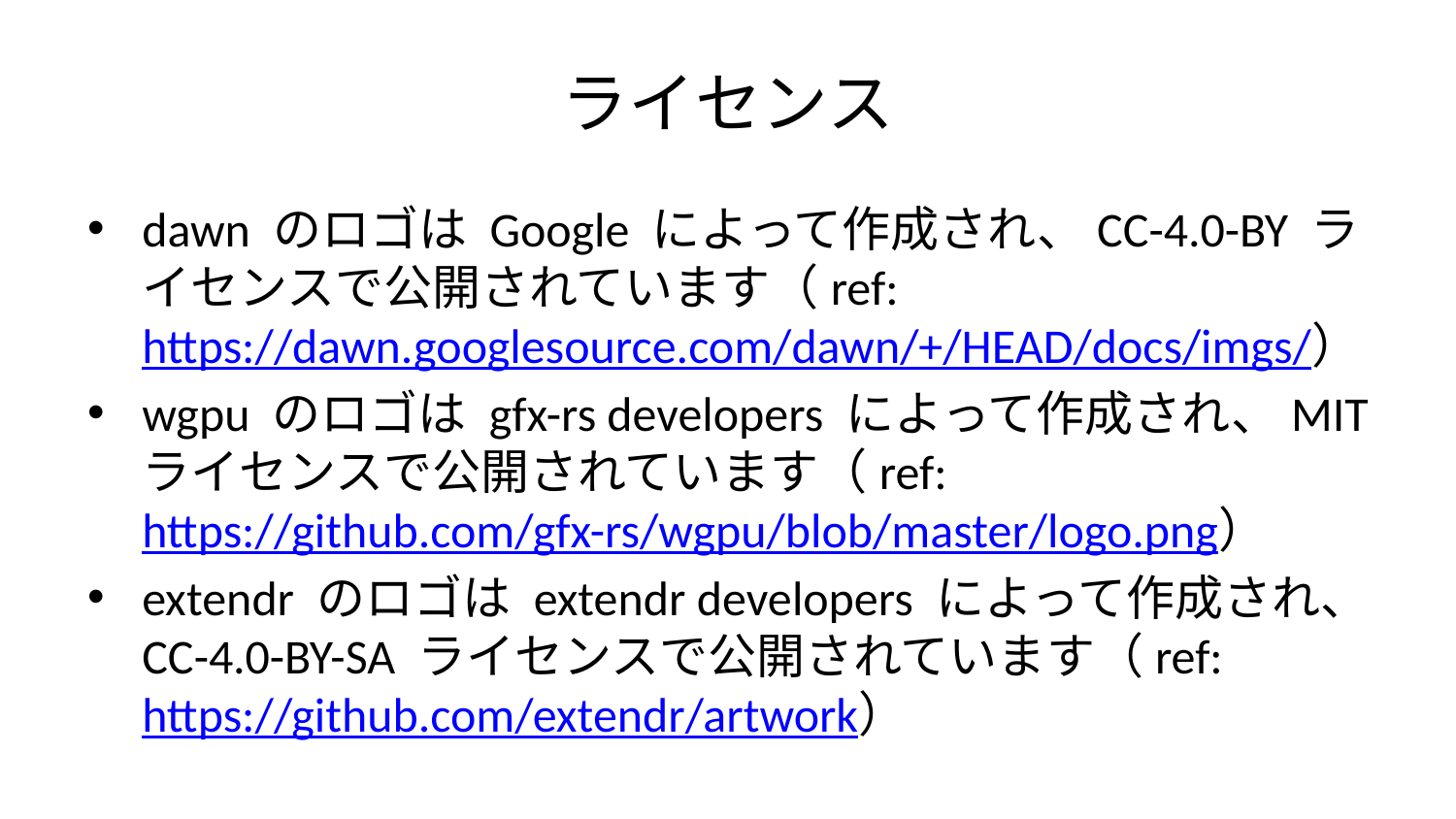

# ライセンス
dawn のロゴは Google によって作成され、CC-4.0-BY ライセンスで公開されています（ref: https://dawn.googlesource.com/dawn/+/HEAD/docs/imgs/）
wgpu のロゴは gfx-rs developers によって作成され、MIT ライセンスで公開されています（ref: https://github.com/gfx-rs/wgpu/blob/master/logo.png）
extendr のロゴは extendr developers によって作成され、CC-4.0-BY-SA ライセンスで公開されています（ref: https://github.com/extendr/artwork）